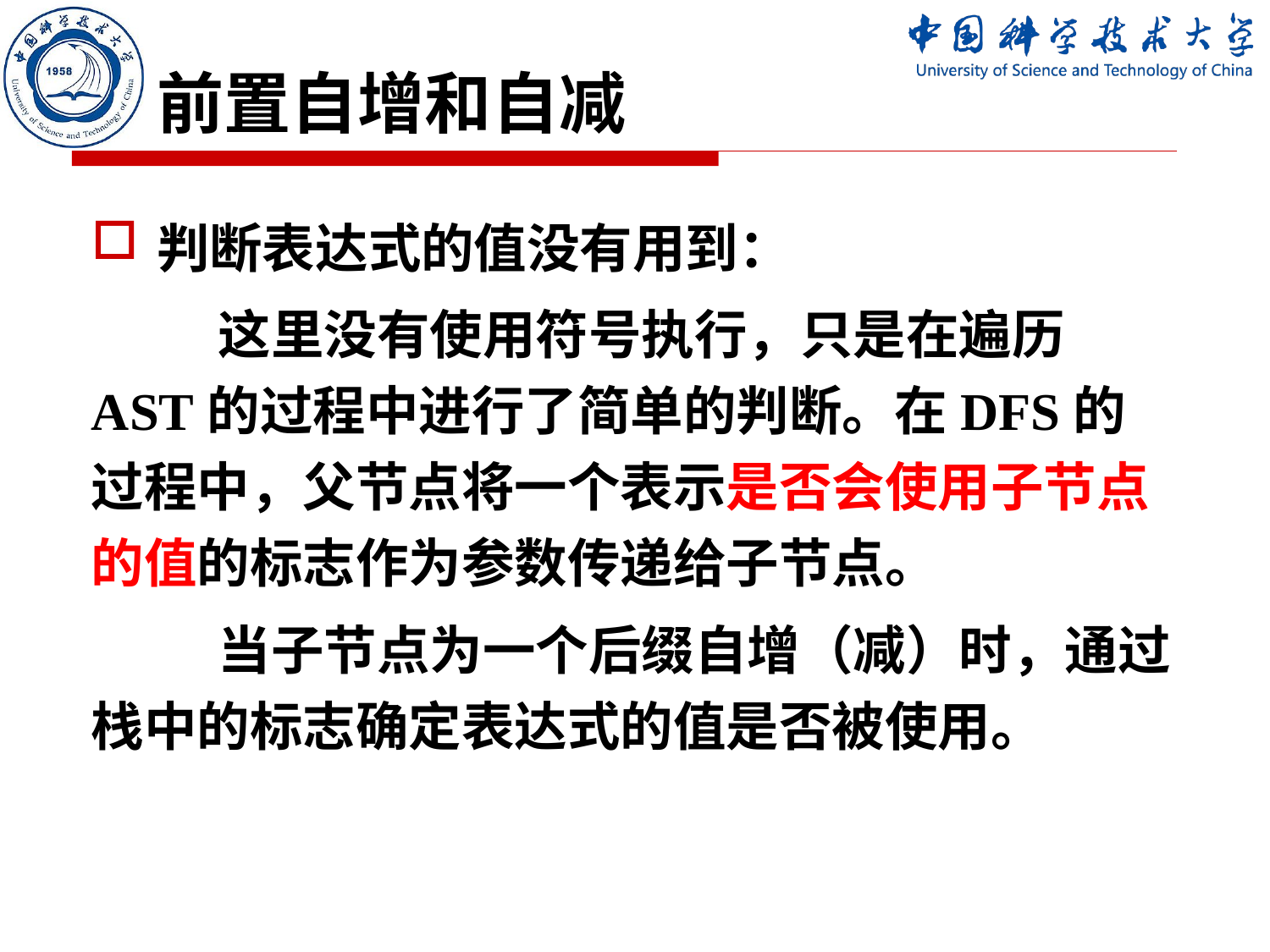

# 前置自增和自减
判断表达式的值没有用到：
     	这里没有使用符号执行，只是在遍历AST的过程中进行了简单的判断。在DFS的过程中，父节点将一个表示是否会使用子节点的值的标志作为参数传递给子节点。
	当子节点为一个后缀自增（减）时，通过栈中的标志确定表达式的值是否被使用。

37